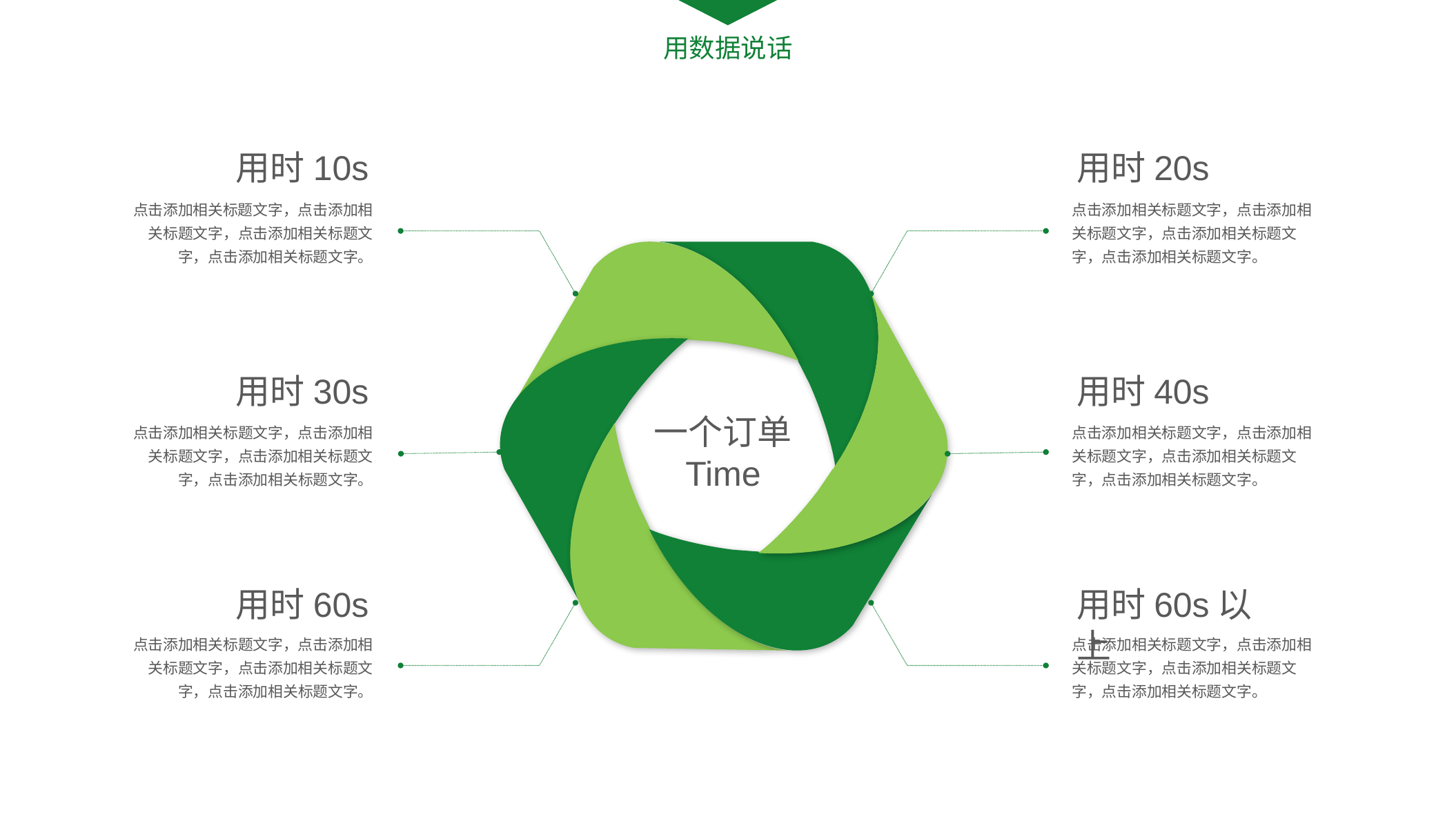

用数据说话
用时10s
用时20s
点击添加相关标题文字，点击添加相关标题文字，点击添加相关标题文字，点击添加相关标题文字。
点击添加相关标题文字，点击添加相关标题文字，点击添加相关标题文字，点击添加相关标题文字。

用时30s
用时40s
一个订单
Time
点击添加相关标题文字，点击添加相关标题文字，点击添加相关标题文字，点击添加相关标题文字。
点击添加相关标题文字，点击添加相关标题文字，点击添加相关标题文字，点击添加相关标题文字。

用时60s
用时60s以上

点击添加相关标题文字，点击添加相关标题文字，点击添加相关标题文字，点击添加相关标题文字。
点击添加相关标题文字，点击添加相关标题文字，点击添加相关标题文字，点击添加相关标题文字。